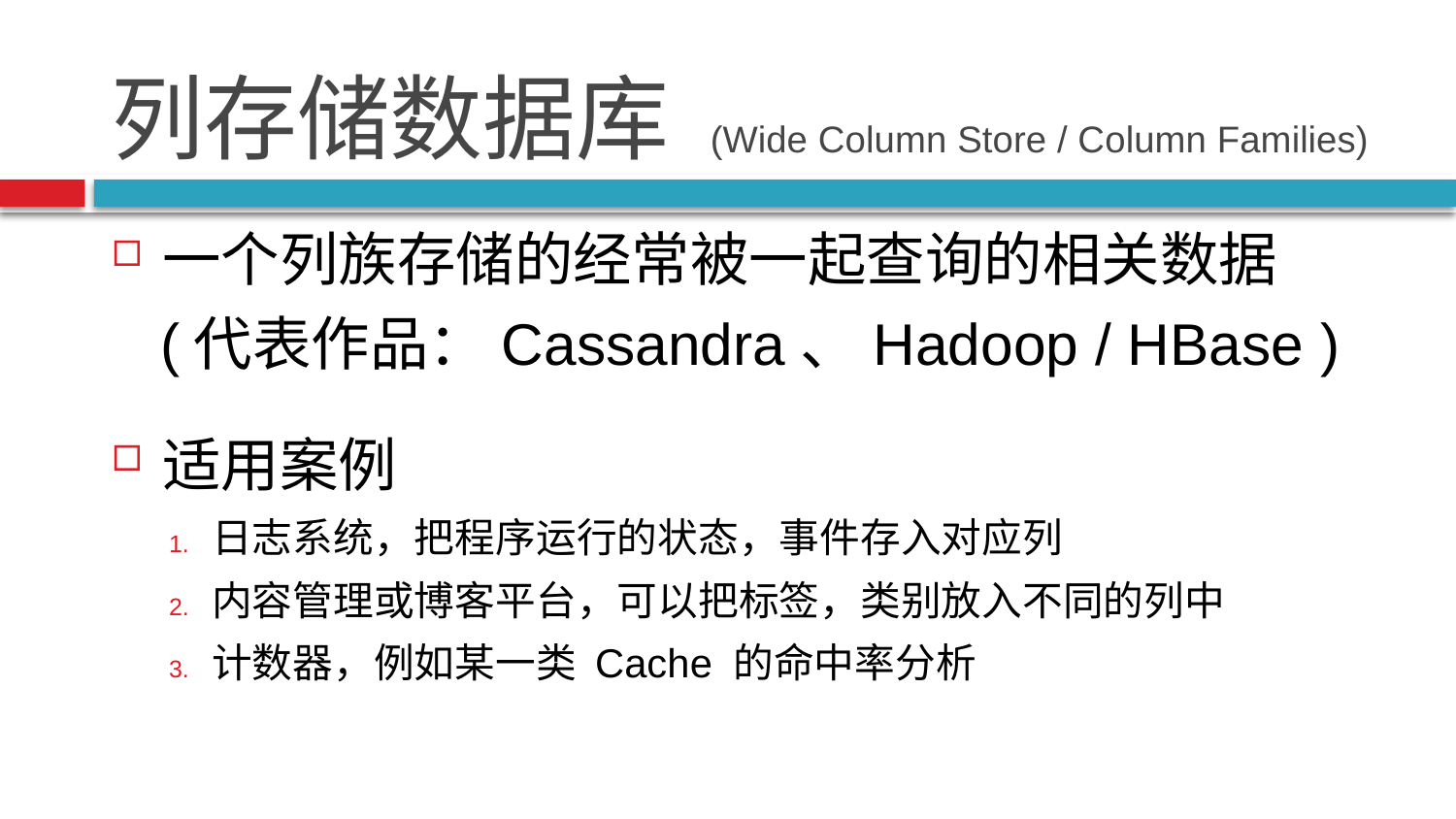

# 列存储数据库 (Wide Column Store / Column Families)
一个列族存储的经常被一起查询的相关数据
   (代表作品：Cassandra、Hadoop / HBase )
适用案例
日志系统，把程序运行的状态，事件存入对应列
内容管理或博客平台，可以把标签，类别放入不同的列中
计数器，例如某一类 Cache 的命中率分析